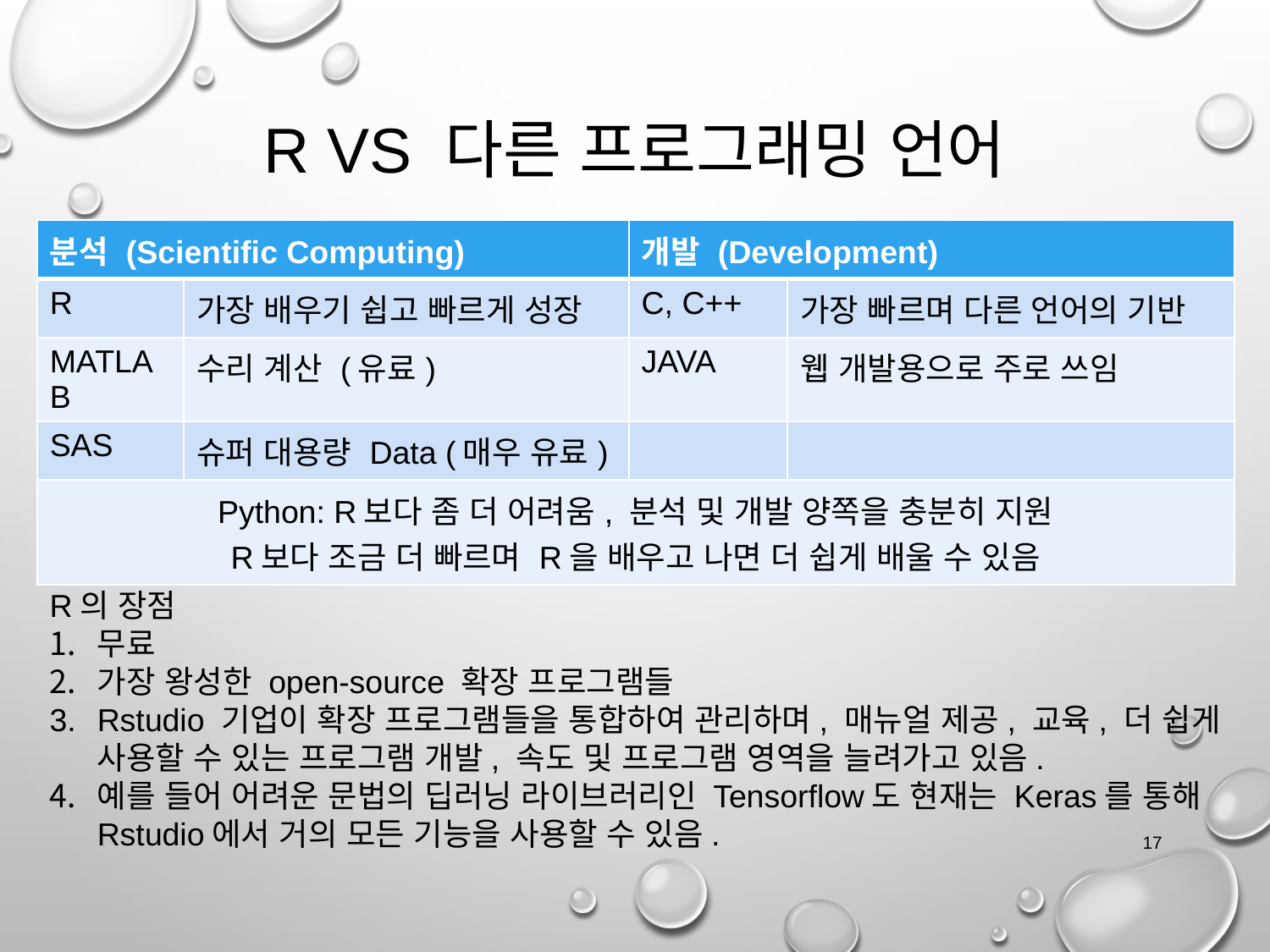

# R vs 다른 프로그래밍 언어
| 분석 (Scientific Computing) |  | 개발 (Development) |  |
| --- | --- | --- | --- |
| R | 가장 배우기 쉽고 빠르게 성장 | C, C++ | 가장 빠르며 다른 언어의 기반 |
| MATLAB | 수리 계산 (유료) | JAVA | 웹 개발용으로 주로 쓰임 |
| SAS | 슈퍼 대용량 Data (매우 유료) |  |  |
| Python: R보다 좀 더 어려움, 분석 및 개발 양쪽을 충분히 지원 R보다 조금 더 빠르며 R을 배우고 나면 더 쉽게 배울 수 있음 |  |  |  |
R의 장점
무료
가장 왕성한 open-source 확장 프로그램들
Rstudio 기업이 확장 프로그램들을 통합하여 관리하며, 매뉴얼 제공, 교육, 더 쉽게 사용할 수 있는 프로그램 개발, 속도 및 프로그램 영역을 늘려가고 있음.
예를 들어 어려운 문법의 딥러닝 라이브러리인 Tensorflow도 현재는 Keras를 통해 Rstudio에서 거의 모든 기능을 사용할 수 있음.
17